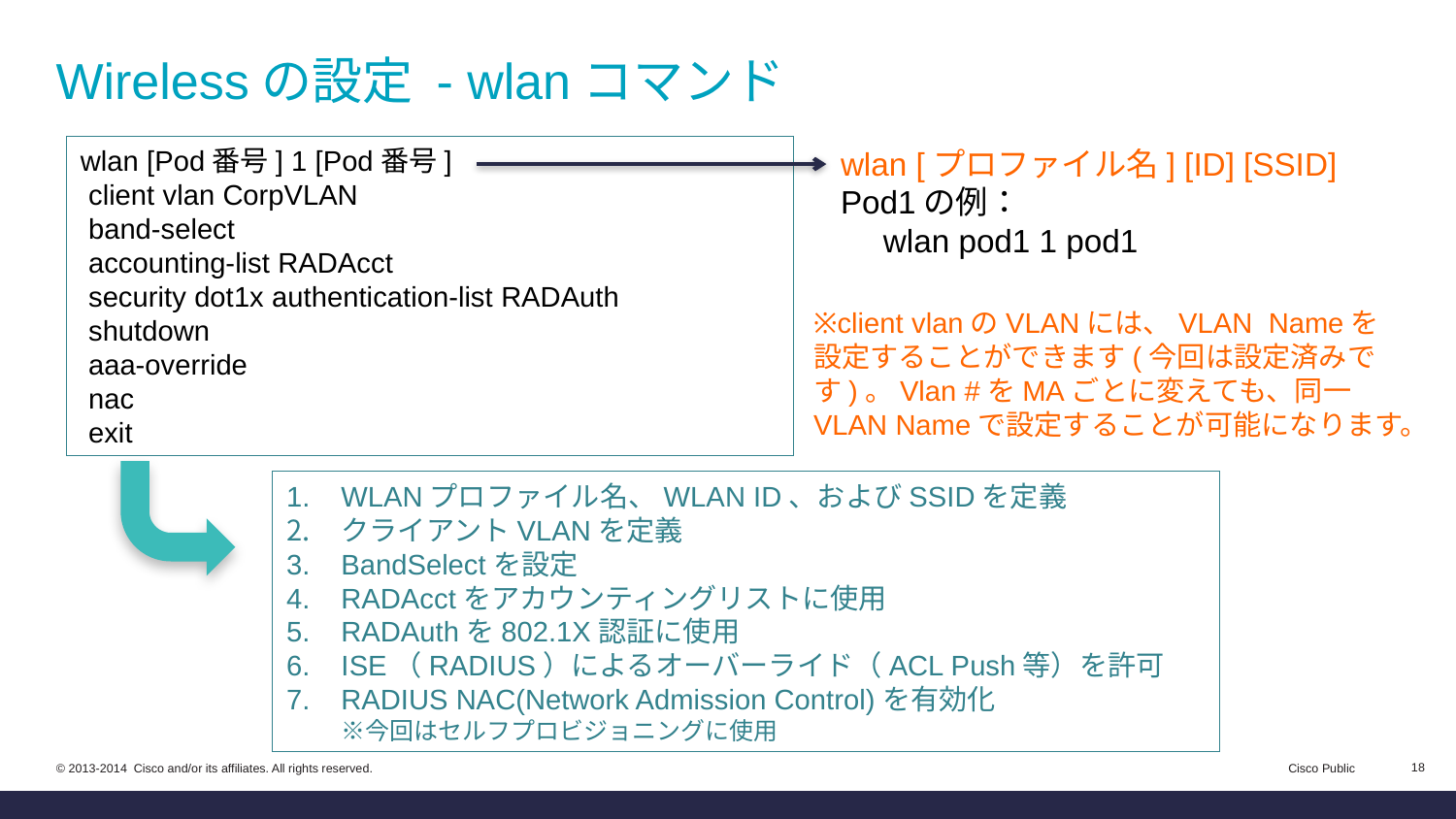

# Wirelessの設定 - wlanコマンド
wlan [Pod番号] 1 [Pod番号]
 client vlan CorpVLAN
 band-select
 accounting-list RADAcct
 security dot1x authentication-list RADAuth
 shutdown
 aaa-override
 nac
 exit
wlan [プロファイル名] [ID] [SSID]
Pod1の例：
wlan pod1 1 pod1
※client vlanのVLANには、VLAN  Nameを設定することができます(今回は設定済みです)。Vlan #をMAごとに変えても、同一VLAN Nameで設定することが可能になります。

WLANプロファイル名、WLAN ID、およびSSIDを定義
クライアントVLANを定義
BandSelectを設定
RADAcctをアカウンティングリストに使用
RADAuthを802.1X認証に使用
ISE（RADIUS）によるオーバーライド（ACL Push等）を許可
RADIUS NAC(Network Admission Control)を有効化
※今回はセルフプロビジョニングに使用